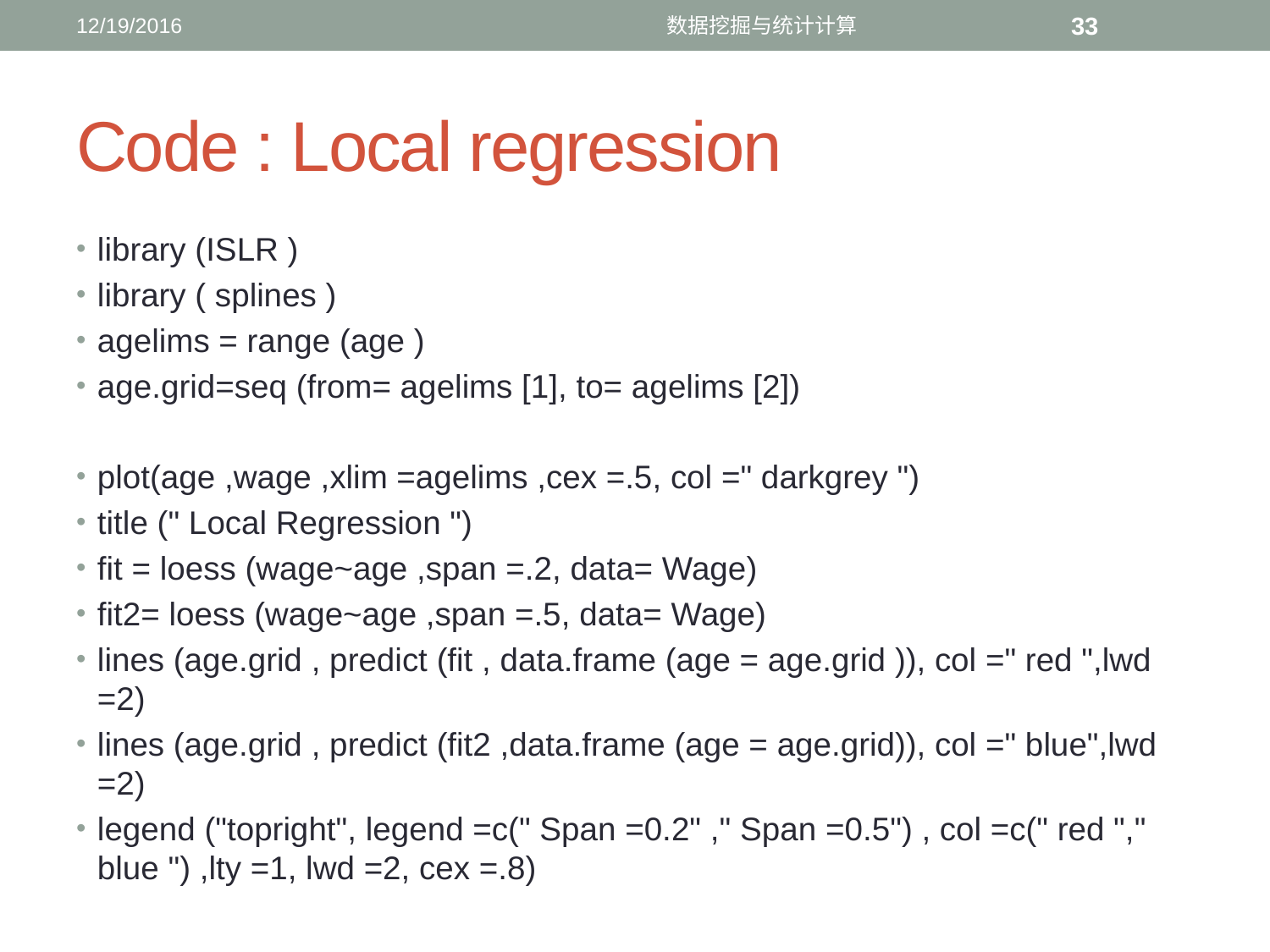

12/19/2016
数据挖掘与统计计算
33
# Code : Local regression
library (ISLR )
library ( splines )
agelims = range (age )
age.grid=seq (from= agelims [1], to= agelims [2])

plot(age ,wage ,xlim =agelims ,cex =.5, col =" darkgrey ")
title (" Local Regression ")
fit = loess (wage~age ,span =.2, data= Wage)
fit2= loess (wage~age ,span =.5, data= Wage)
lines (age.grid , predict (fit , data.frame (age = age.grid )), col =" red ",lwd =2)
lines (age.grid , predict (fit2 ,data.frame (age = age.grid)), col =" blue",lwd =2)
legend ("topright", legend =c(" Span =0.2" ," Span =0.5") , col =c(" red "," blue ") ,lty =1, lwd =2, cex =.8)